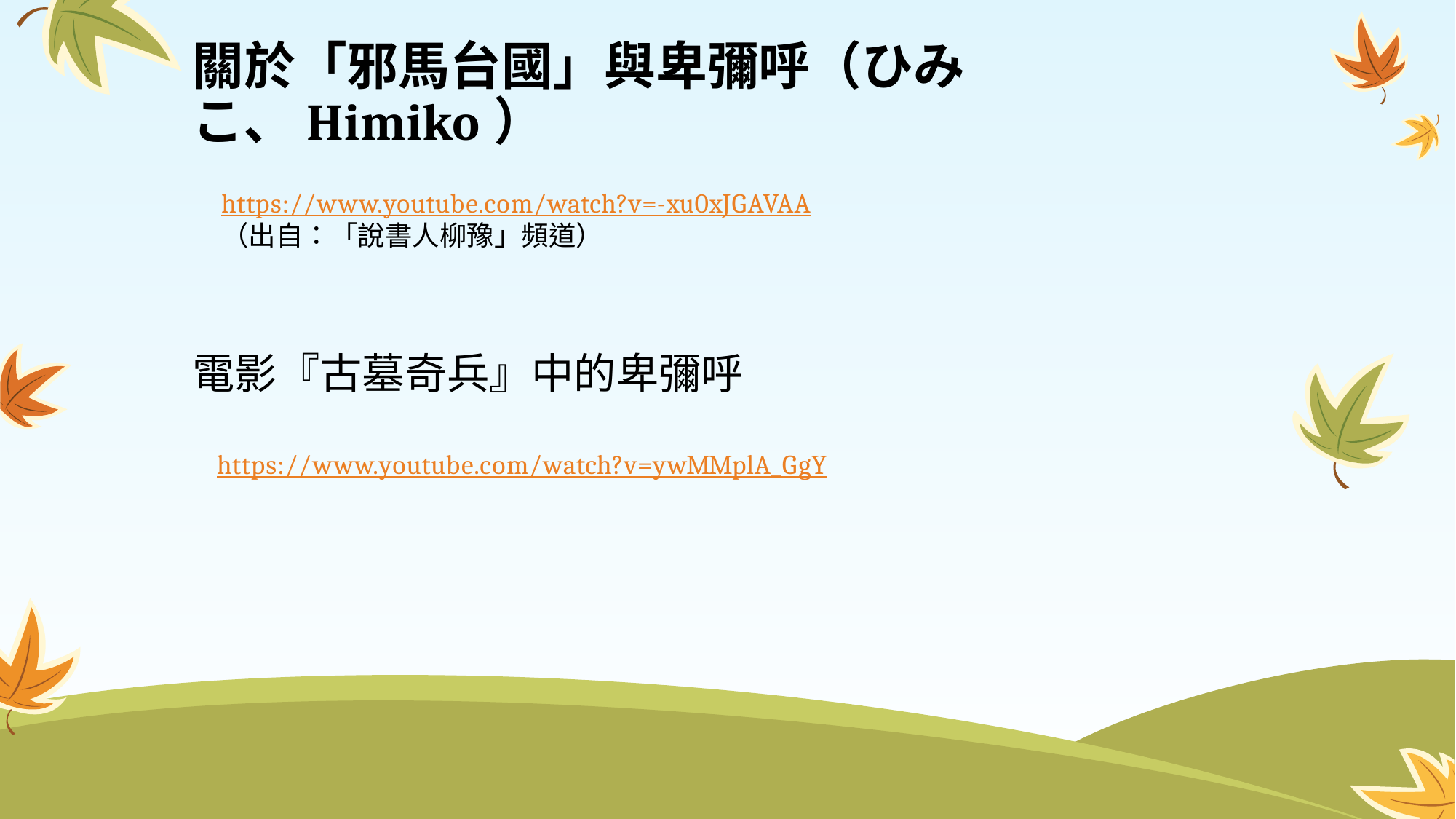

# 關於「邪馬台國」與卑彌呼（ひみこ、Himiko）
https://www.youtube.com/watch?v=-xu0xJGAVAA
（出自：「說書人柳豫」頻道）
電影『古墓奇兵』中的卑彌呼
https://www.youtube.com/watch?v=ywMMplA_GgY